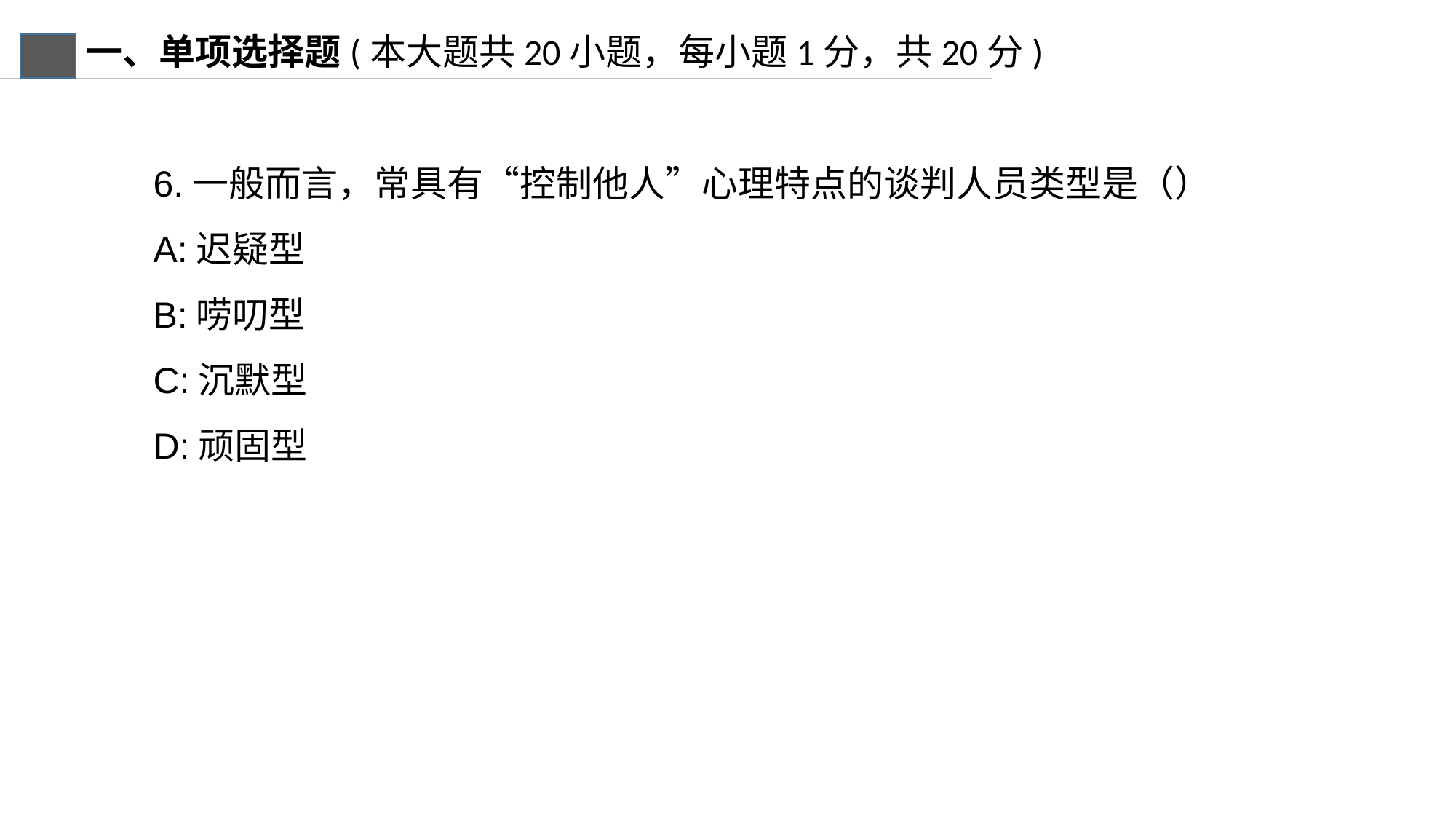

一、单项选择题(本大题共20小题，每小题1分，共20分)

6.一般而言，常具有“控制他人”心理特点的谈判人员类型是（）
A:迟疑型
B:唠叨型
C:沉默型
D:顽固型